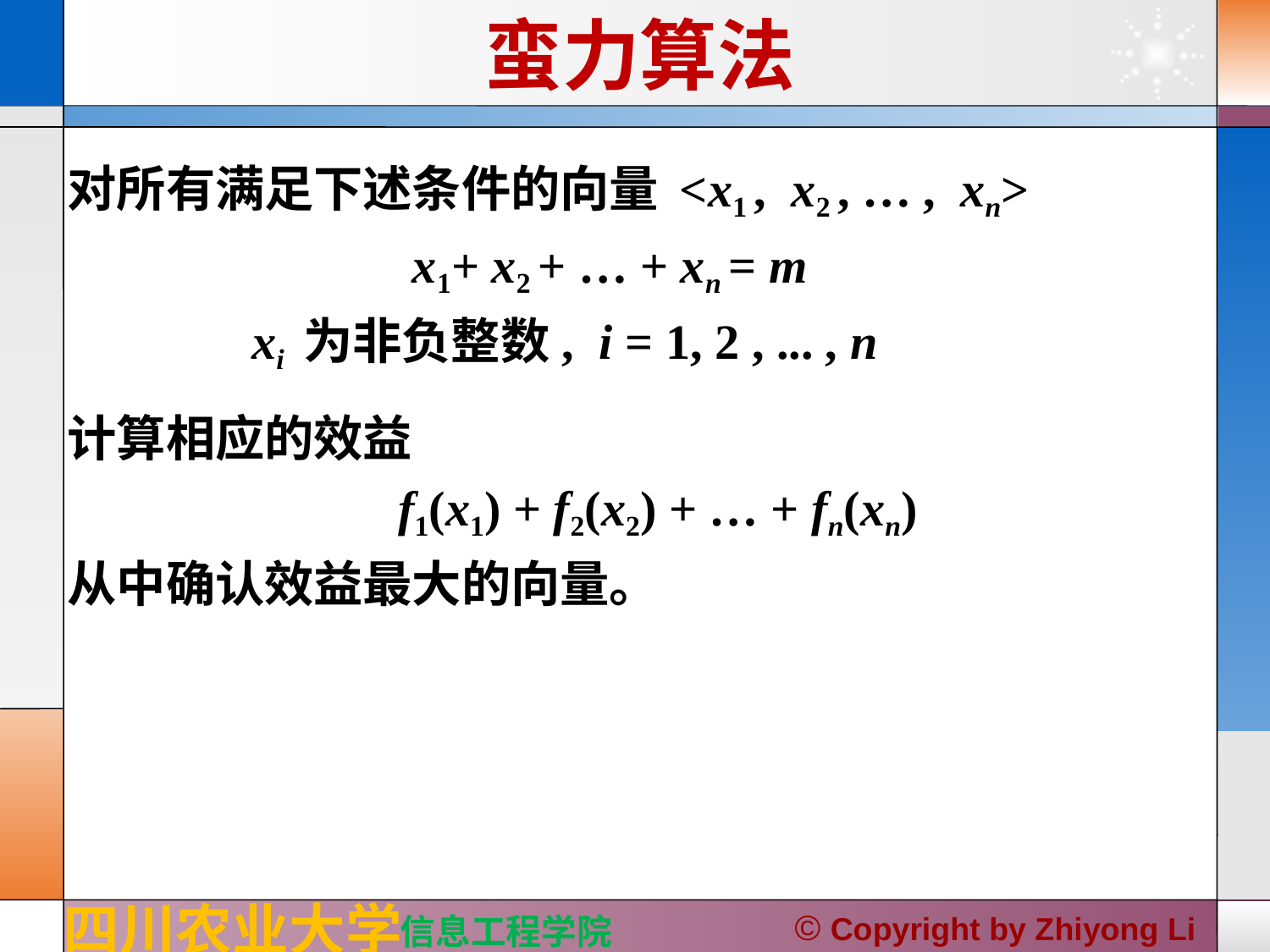

# 蛮力算法
对所有满足下述条件的向量<x1 ,  x2 , … ,  xn>
               x1+ x2 + … + xn = m
               xi 为非负整数,  i = 1, 2 , ... , n
计算相应的效益
               f1(x1) + f2(x2) + … + fn(xn)
从中确认效益最大的向量。